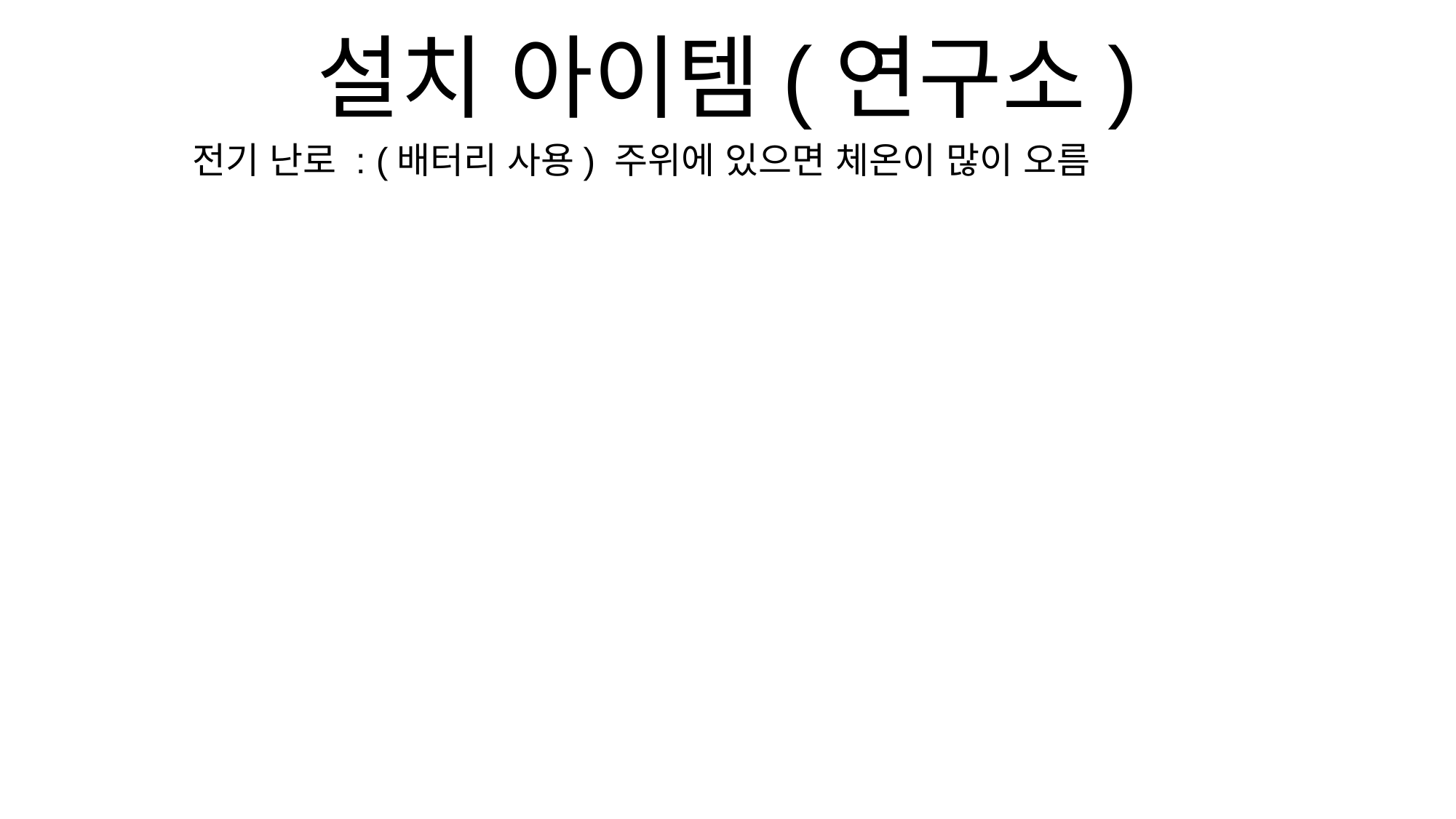

# 설치 아이템(연구소)
전기 난로 : (배터리 사용) 주위에 있으면 체온이 많이 오름